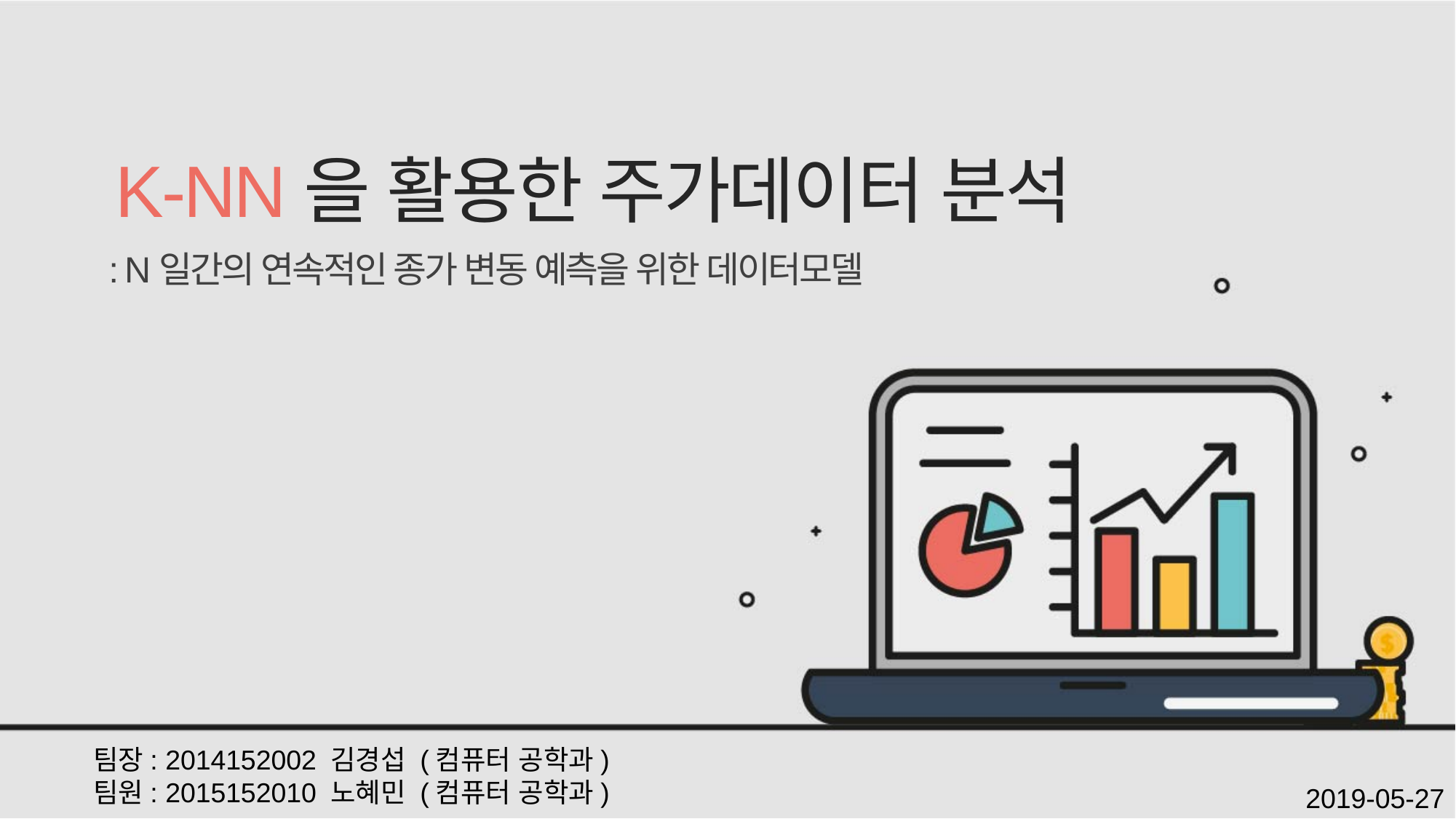

K-NN을 활용한 주가데이터 분석
: N일간의 연속적인 종가 변동 예측을 위한 데이터모델
팀장: 2014152002 김경섭 (컴퓨터 공학과)
팀원: 2015152010 노혜민 (컴퓨터 공학과)
2019-05-27